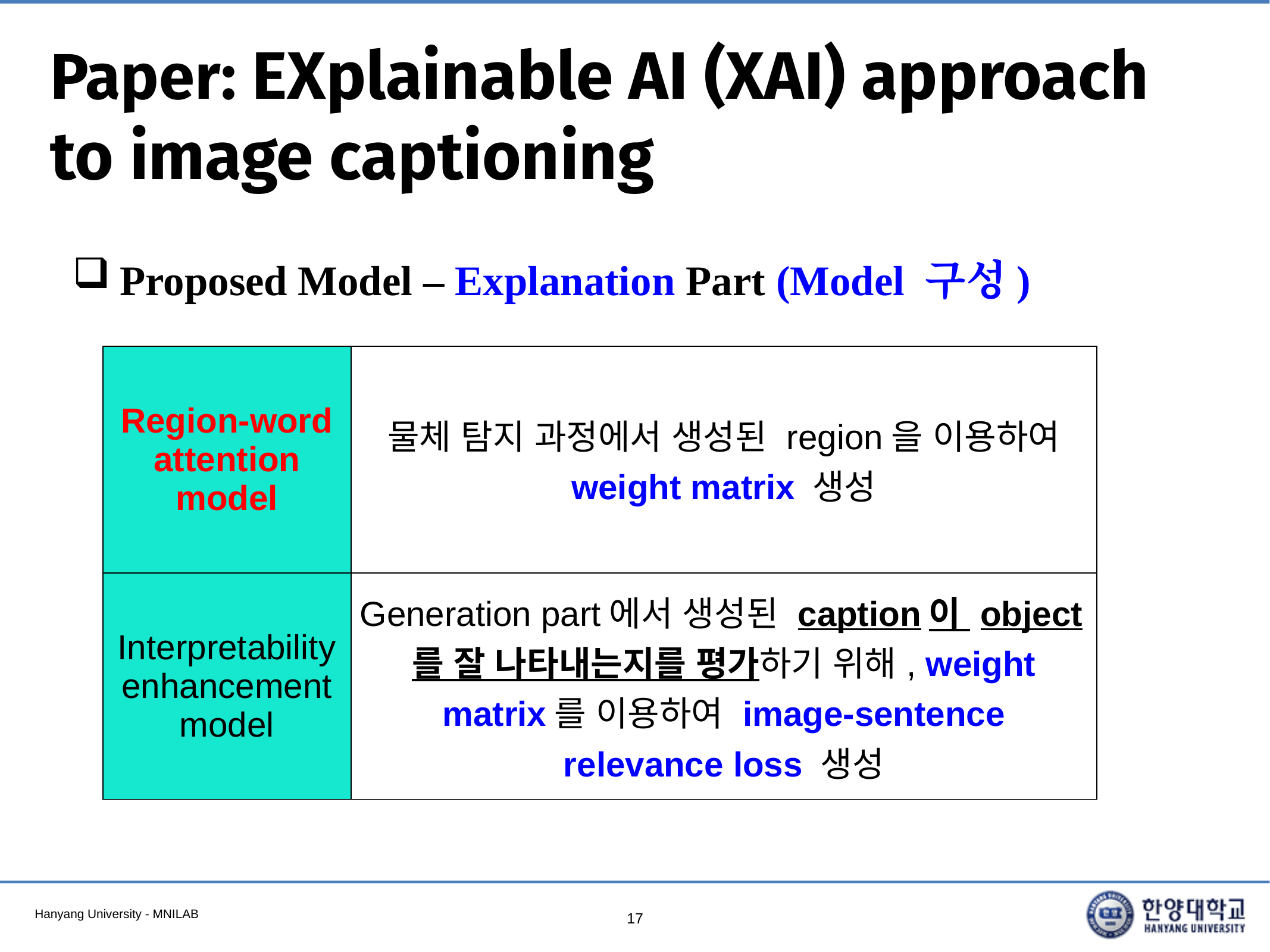

# Paper: EXplainable AI (XAI) approach to image captioning
Proposed Model – Explanation Part (Model 구성)
| Region-word attention model | 물체 탐지 과정에서 생성된 region을 이용하여 weight matrix 생성 |
| --- | --- |
| Interpretability enhancement model | Generation part에서 생성된 caption이 object를 잘 나타내는지를 평가하기 위해, weight matrix를 이용하여 image-sentence relevance loss 생성 |
17